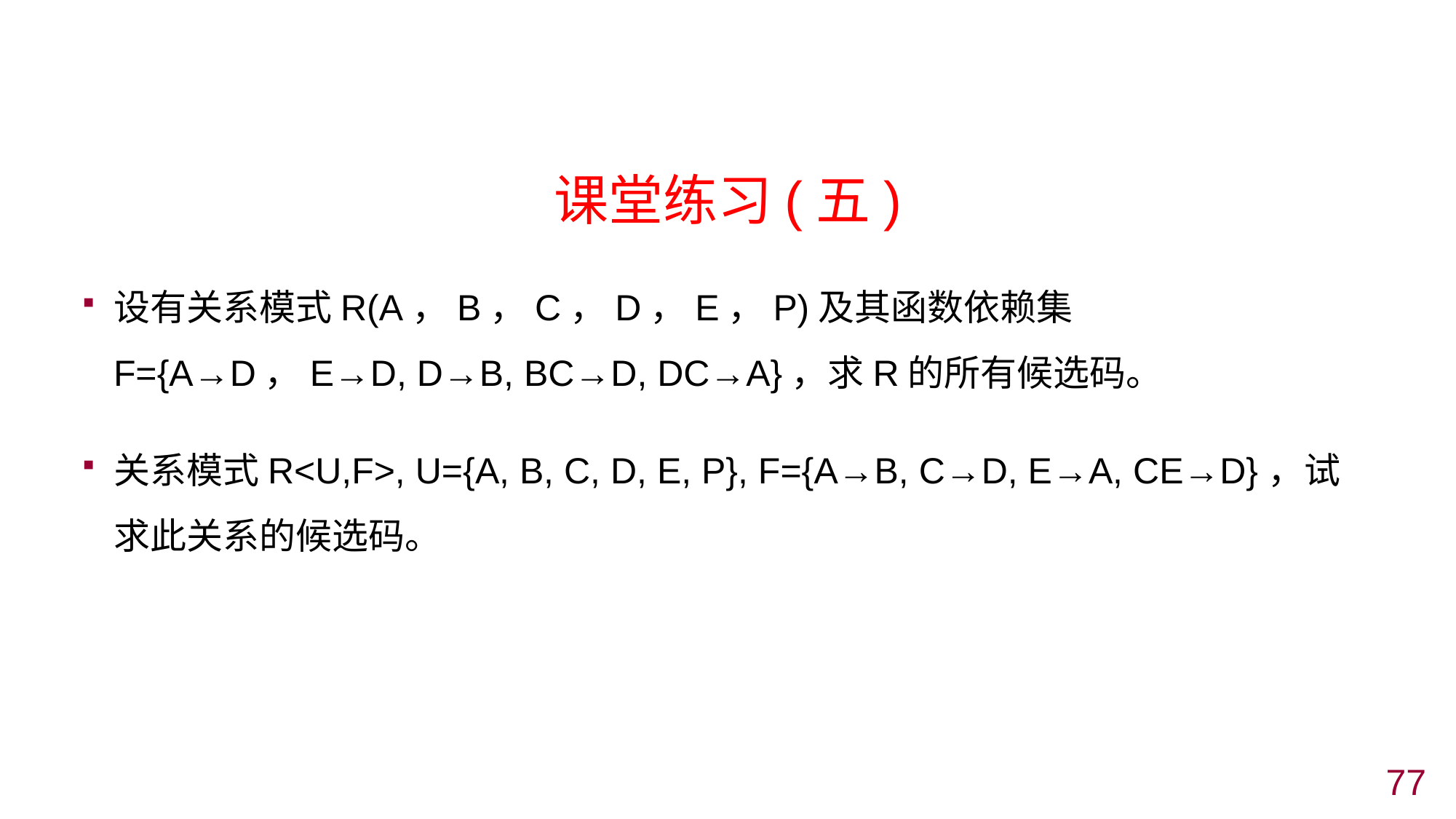

#
课堂练习(五)

设有关系模式R(A，B，C，D，E，P)及其函数依赖集F={A→D，E→D, D→B, BC→D, DC→A}，求R的所有候选码。

关系模式R<U,F>, U={A, B, C, D, E, P}, F={A→B, C→D, E→A, CE→D}，试求此关系的候选码。

77